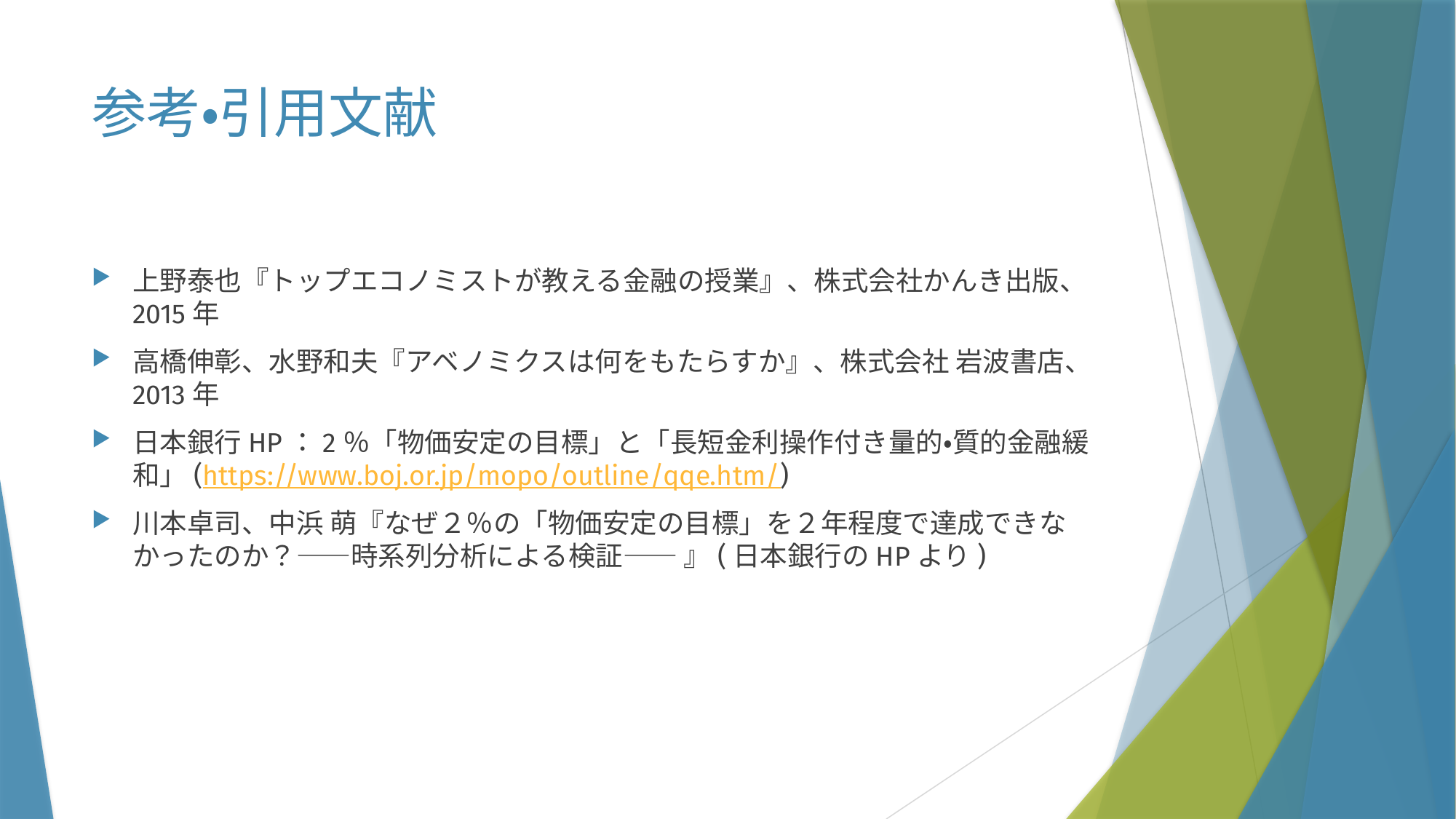

# 参考・引用文献
上野泰也『トップエコノミストが教える金融の授業』、株式会社かんき出版、2015年
高橋伸彰、水野和夫『アベノミクスは何をもたらすか』、株式会社 岩波書店、2013年
日本銀行HP：2％「物価安定の目標」と「長短金利操作付き量的・質的金融緩和」(https://www.boj.or.jp/mopo/outline/qqe.htm/)
川本卓司、中浜 萌『なぜ２％の「物価安定の目標」を２年程度で達成できなかったのか？――時系列分析による検証―― 』(日本銀行のHPより)